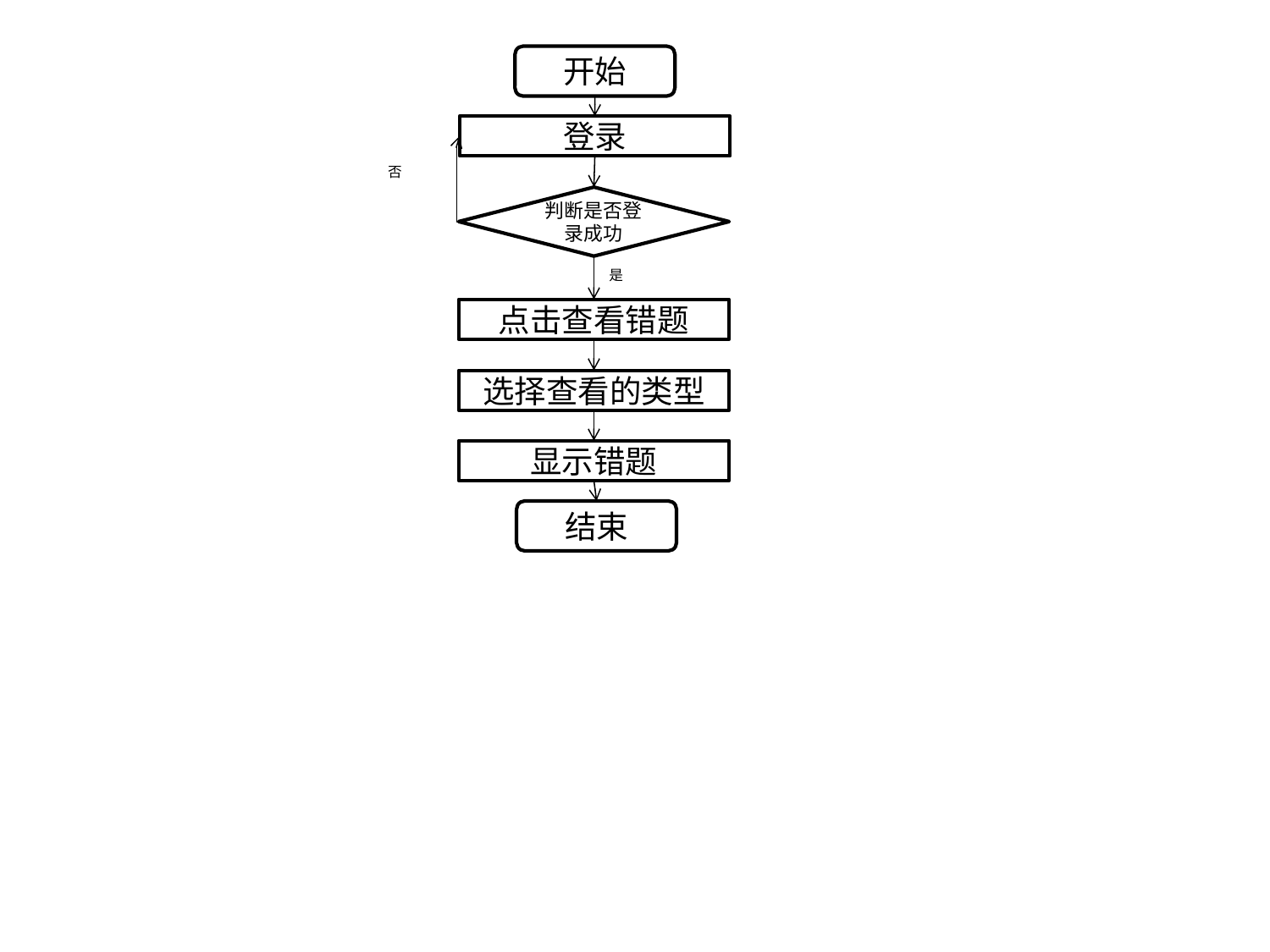

开始
登录
否
判断是否登录成功
是
点击查看错题
选择查看的类型
显示错题
结束